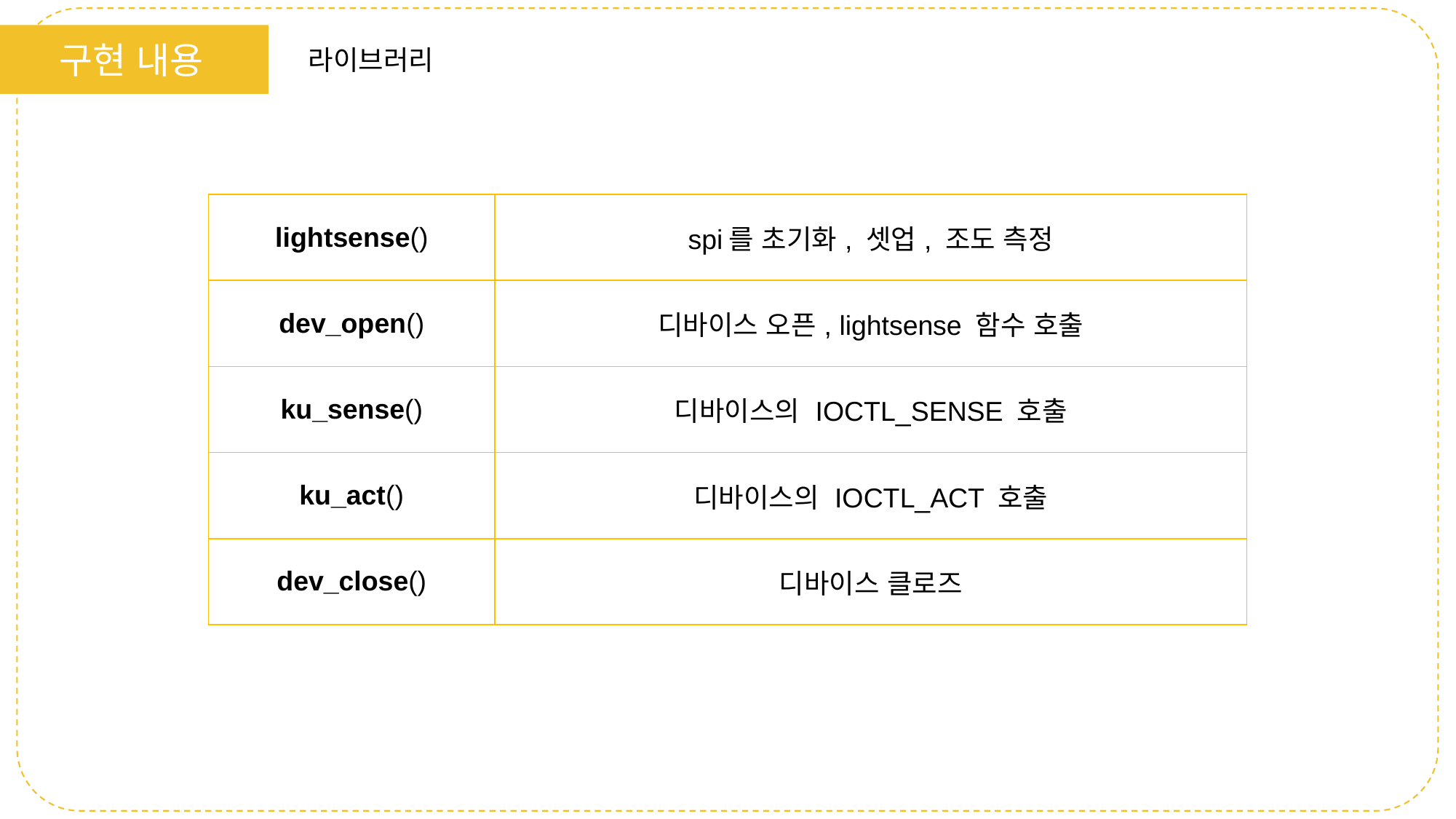

구현 내용
라이브러리
| lightsense() | spi를 초기화, 셋업, 조도 측정 |
| --- | --- |
| dev\_open() | 디바이스 오픈, lightsense 함수 호출 |
| ku\_sense() | 디바이스의 IOCTL\_SENSE 호출 |
| ku\_act() | 디바이스의 IOCTL\_ACT 호출 |
| dev\_close() | 디바이스 클로즈 |